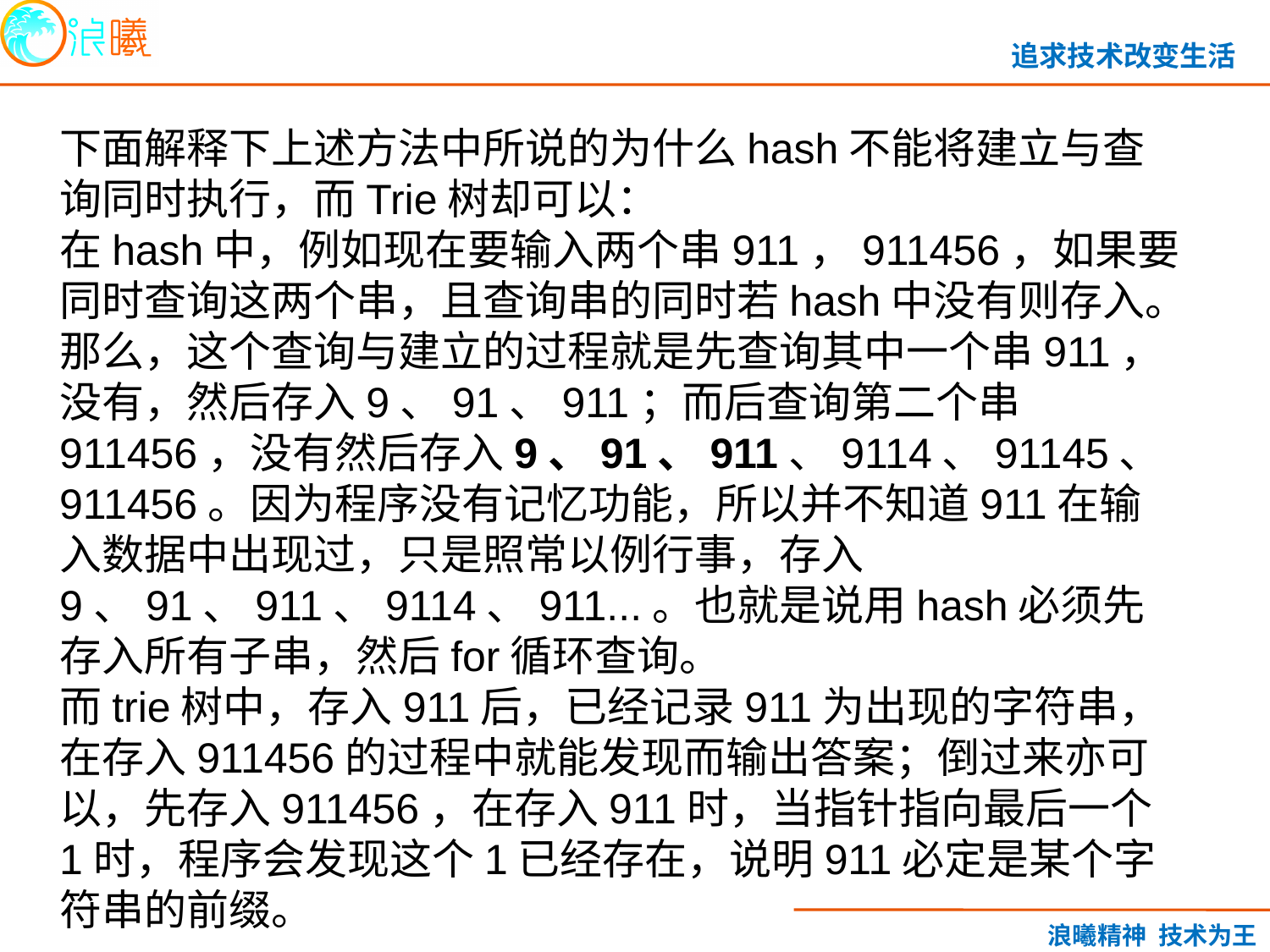

下面解释下上述方法中所说的为什么hash不能将建立与查询同时执行，而Trie树却可以：
在hash中，例如现在要输入两个串911，911456，如果要同时查询这两个串，且查询串的同时若hash中没有则存入。那么，这个查询与建立的过程就是先查询其中一个串911，没有，然后存入9、91、911；而后查询第二个串911456，没有然后存入9、91、911、9114、91145、911456。因为程序没有记忆功能，所以并不知道911在输入数据中出现过，只是照常以例行事，存入9、91、911、9114、911...。也就是说用hash必须先存入所有子串，然后for循环查询。
而trie树中，存入911后，已经记录911为出现的字符串，在存入911456的过程中就能发现而输出答案；倒过来亦可以，先存入911456，在存入911时，当指针指向最后一个1时，程序会发现这个1已经存在，说明911必定是某个字符串的前缀。